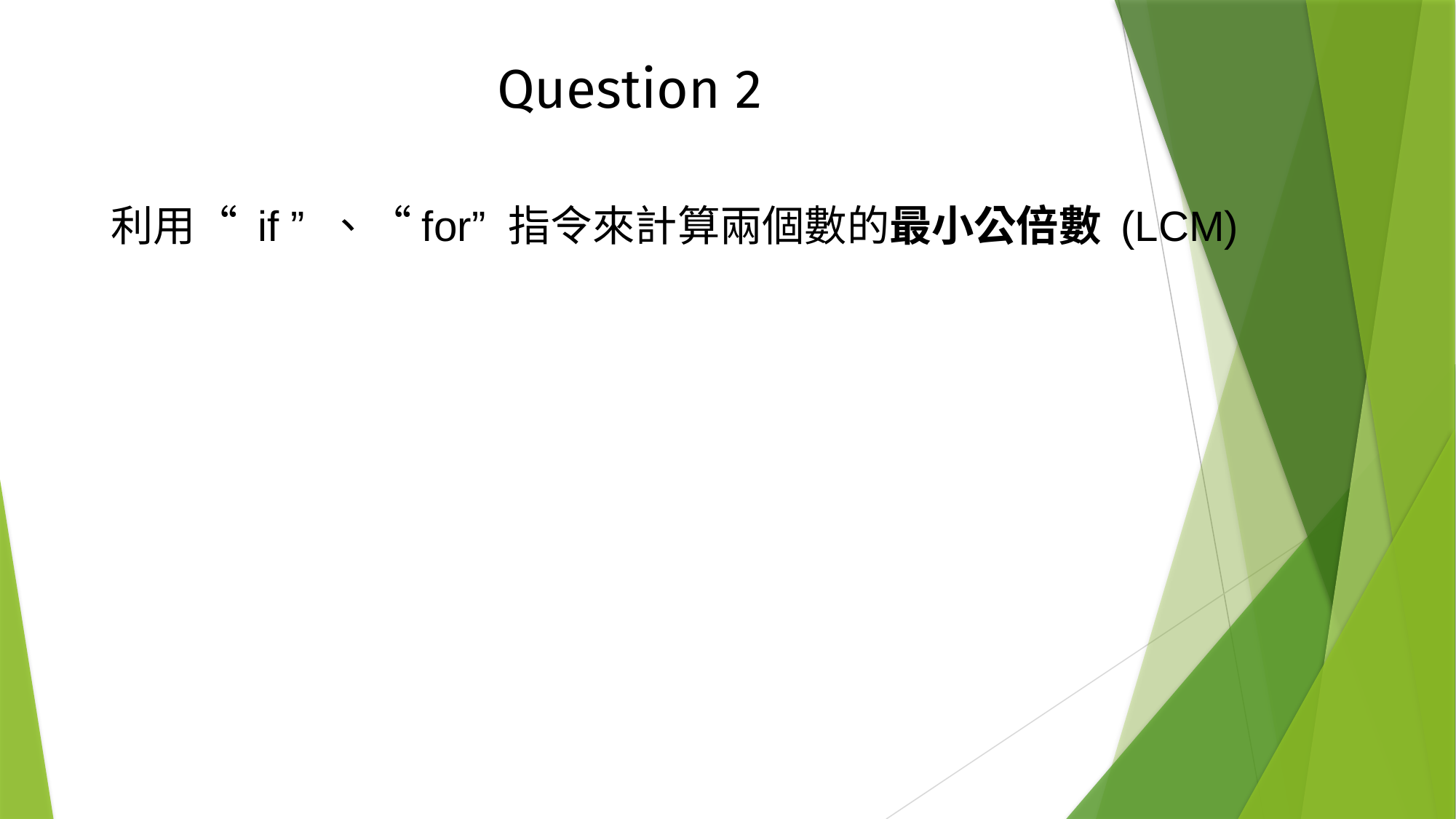

Question 2
利用“ if ” 、“for” 指令來計算兩個數的最小公倍數 (LCM)